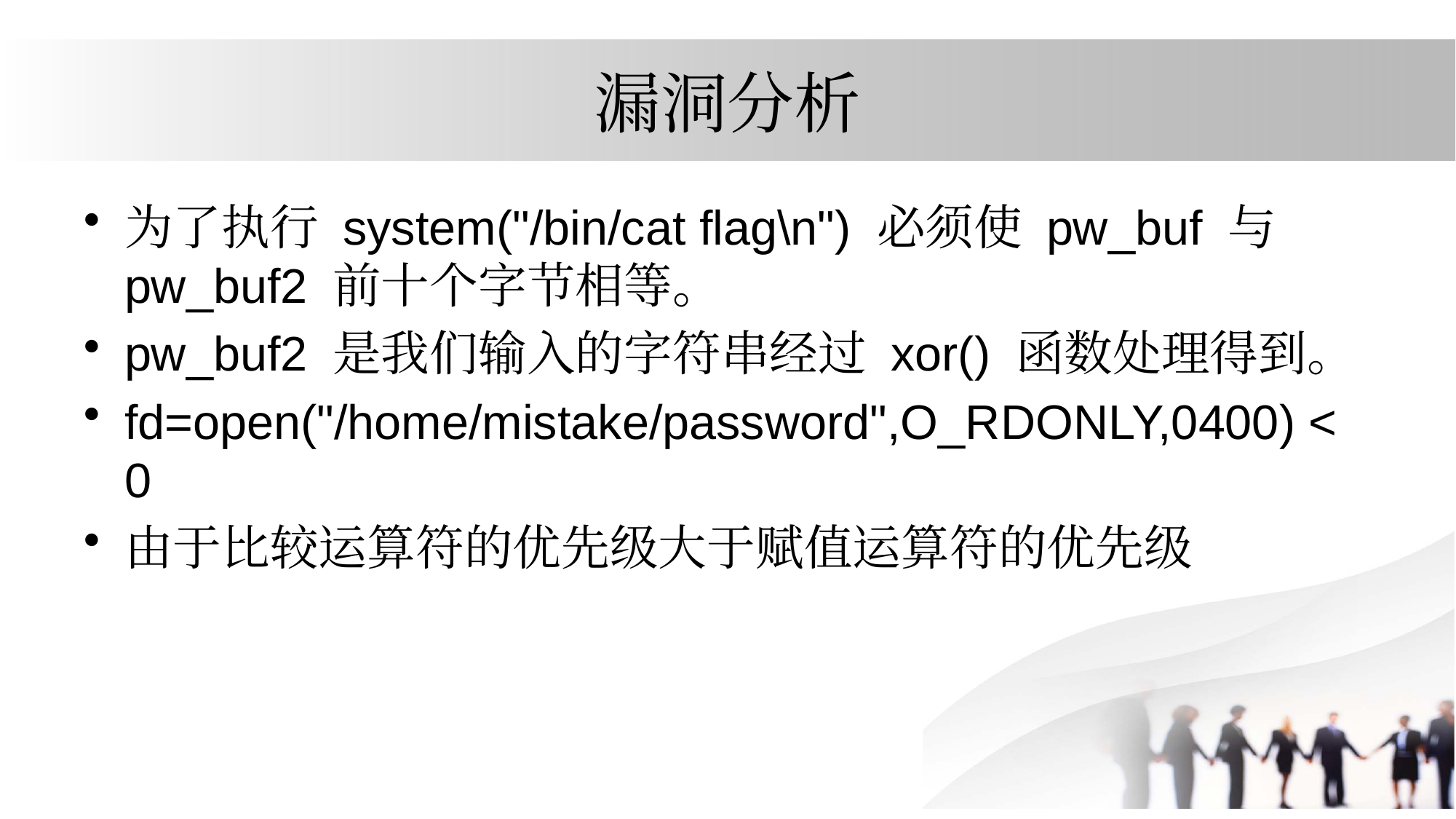

# 漏洞分析
为了执行 system("/bin/cat flag\n") 必须使 pw_buf 与 pw_buf2 前十个字节相等。
pw_buf2 是我们输入的字符串经过 xor() 函数处理得到。
fd=open("/home/mistake/password",O_RDONLY,0400) < 0
由于比较运算符的优先级大于赋值运算符的优先级